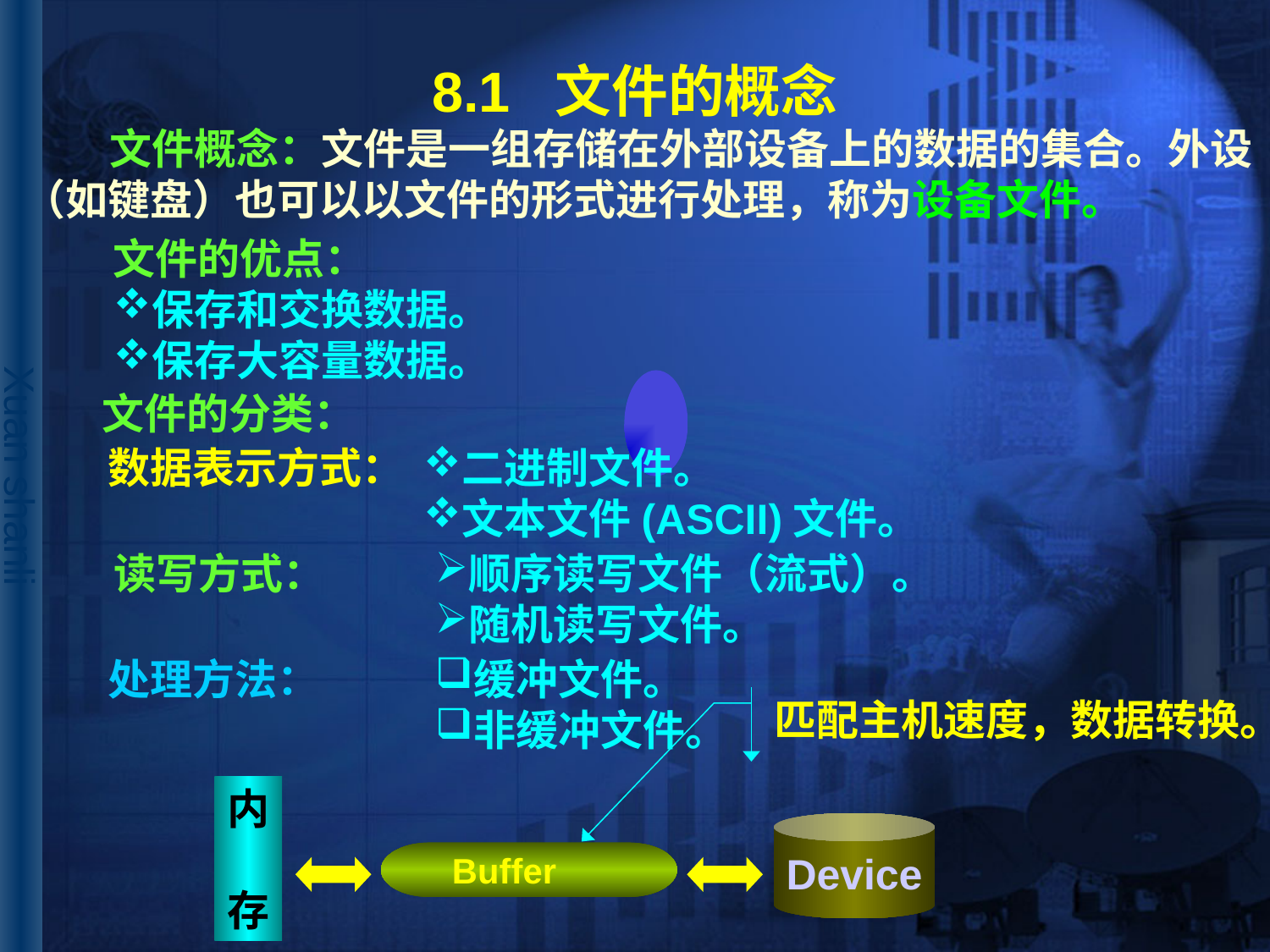

# 8.1  文件的概念
        文件概念：文件是一组存储在外部设备上的数据的集合。外设
（如键盘）也可以以文件的形式进行处理，称为设备文件。
文件的优点：
保存和交换数据。
保存大容量数据。
文件的分类：
数据表示方式：
二进制文件。
文本文件(ASCII)文件。
读写方式：
顺序读写文件（流式）。
随机读写文件。
处理方法：
缓冲文件。
非缓冲文件。
匹配主机速度，数据转换。
内

存
Device
Buffer